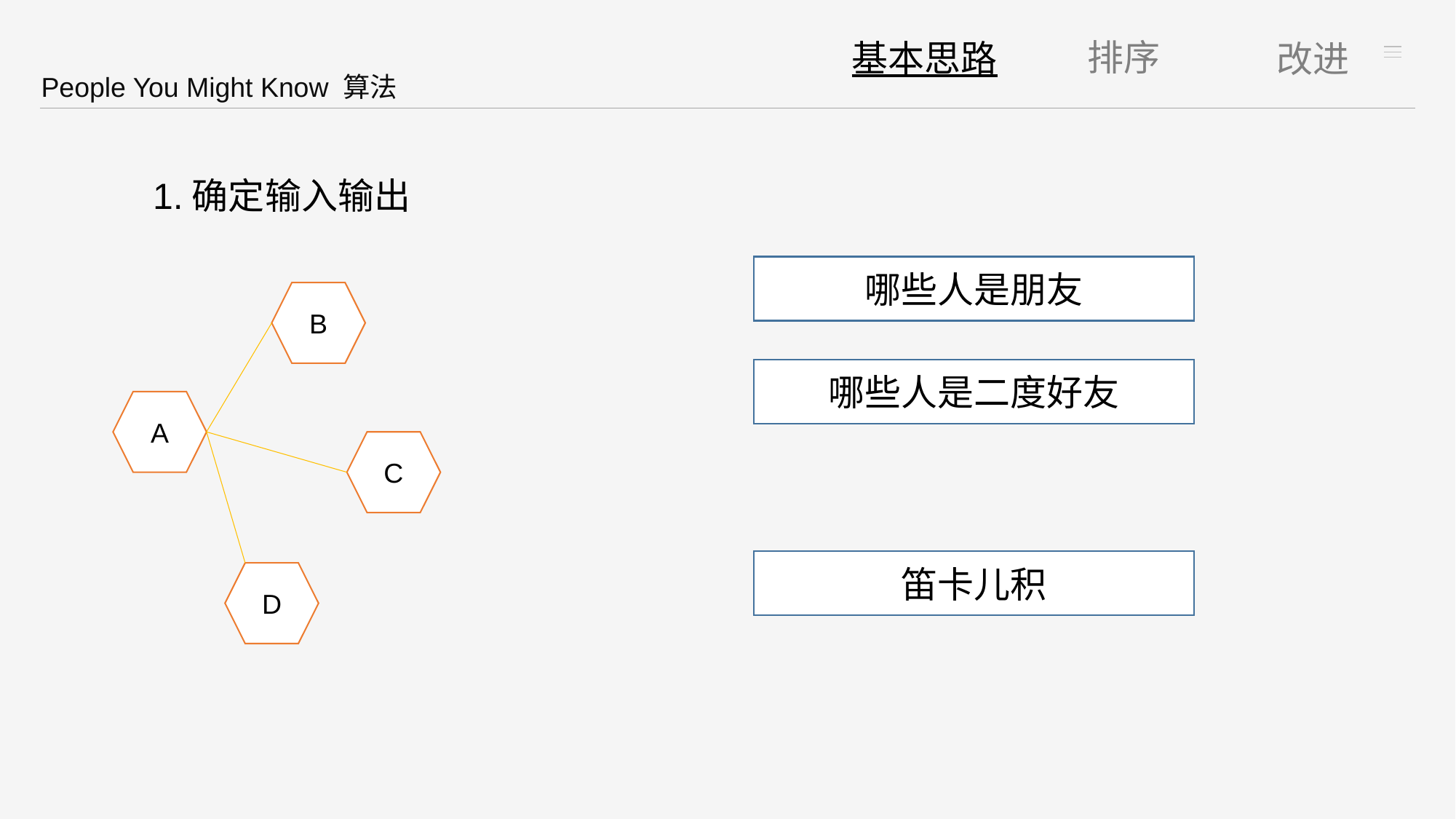

排序
基本思路
改进
People You Might Know 算法
1.确定输入输出
哪些人是朋友
B
哪些人是二度好友
A
C
笛卡儿积
D